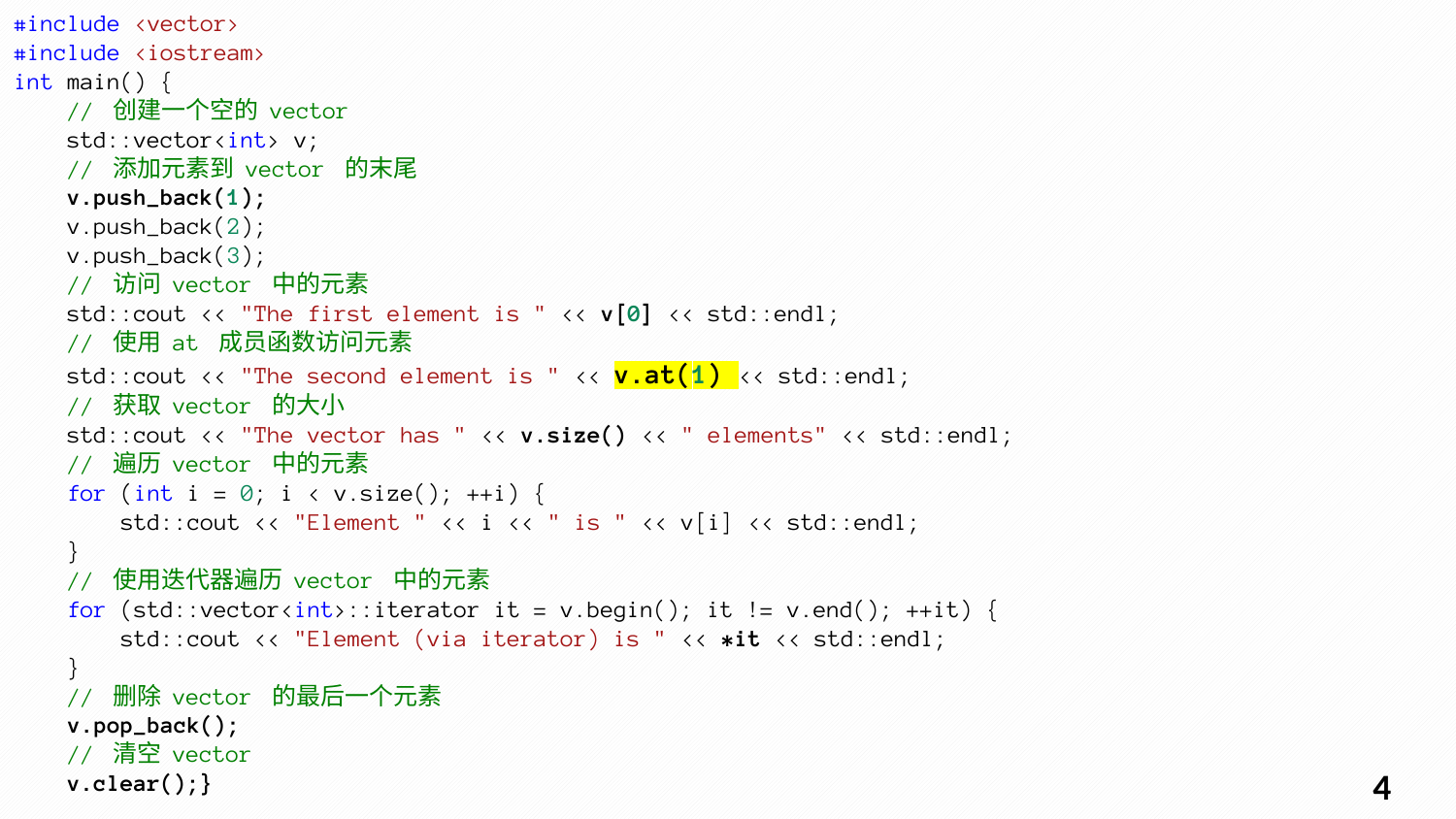

#include <vector>
#include <iostream>
int main() {
    // 创建一个空的 vector
    std::vector<int> v;
    // 添加元素到 vector 的末尾
    v.push_back(1);
    v.push_back(2);
    v.push_back(3);
    // 访问 vector 中的元素
    std::cout << "The first element is " << v[0] << std::endl;
    // 使用 at 成员函数访问元素
    std::cout << "The second element is " << v.at(1) << std::endl;
    // 获取 vector 的大小
    std::cout << "The vector has " << v.size() << " elements" << std::endl;
    // 遍历 vector 中的元素
    for (int i = 0; i < v.size(); ++i) {
        std::cout << "Element " << i << " is " << v[i] << std::endl;
    }
    // 使用迭代器遍历 vector 中的元素
    for (std::vector<int>::iterator it = v.begin(); it != v.end(); ++it) {
        std::cout << "Element (via iterator) is " << *it << std::endl;
    }
    // 删除 vector 的最后一个元素
    v.pop_back();
    // 清空 vector
    v.clear();}
4